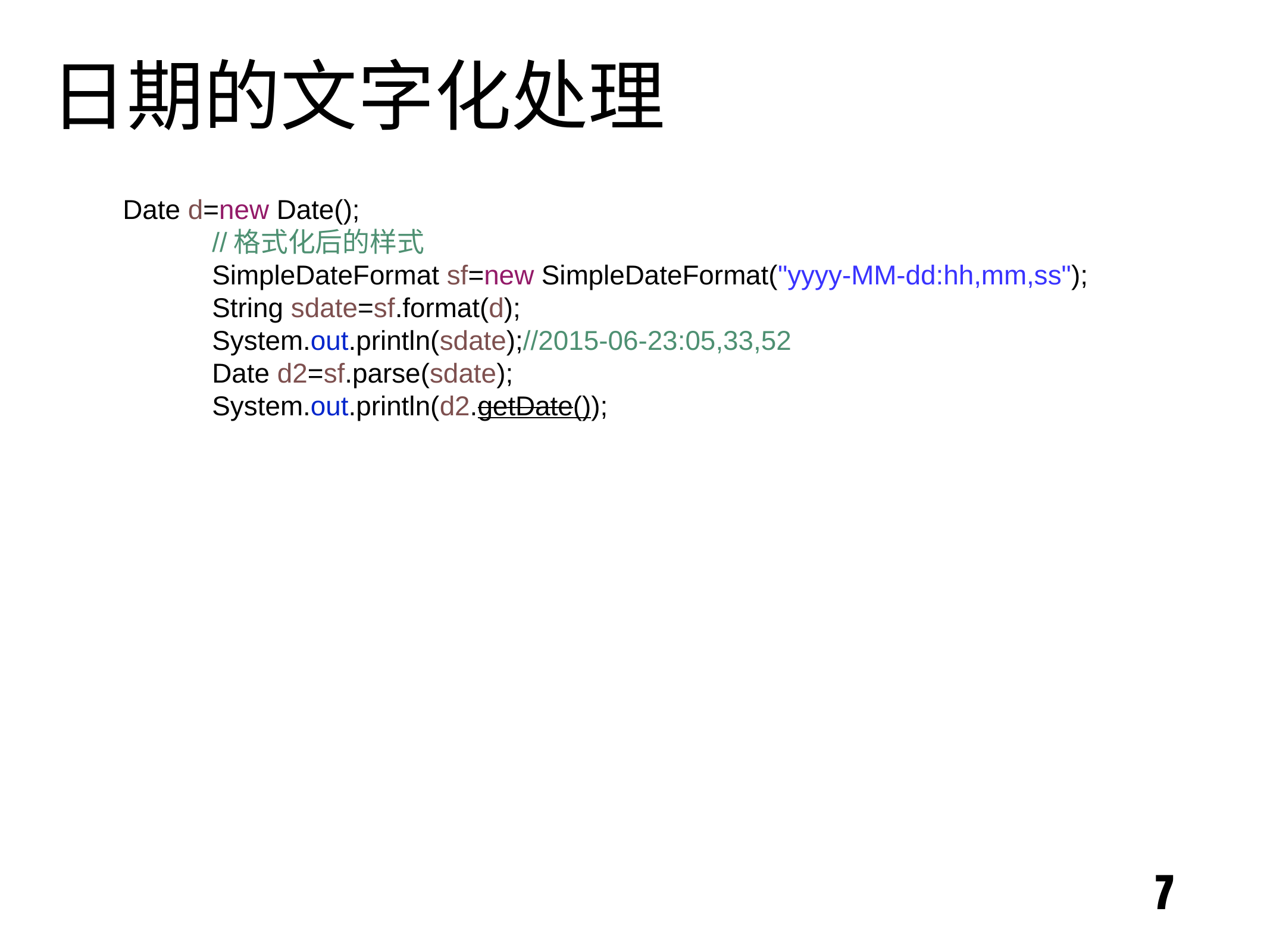

# 日期的文字化处理
Date d=new Date();
		//格式化后的样式
		SimpleDateFormat sf=new SimpleDateFormat("yyyy-MM-dd:hh,mm,ss");
		String sdate=sf.format(d);
		System.out.println(sdate);//2015-06-23:05,33,52
		Date d2=sf.parse(sdate);
		System.out.println(d2.getDate());
7